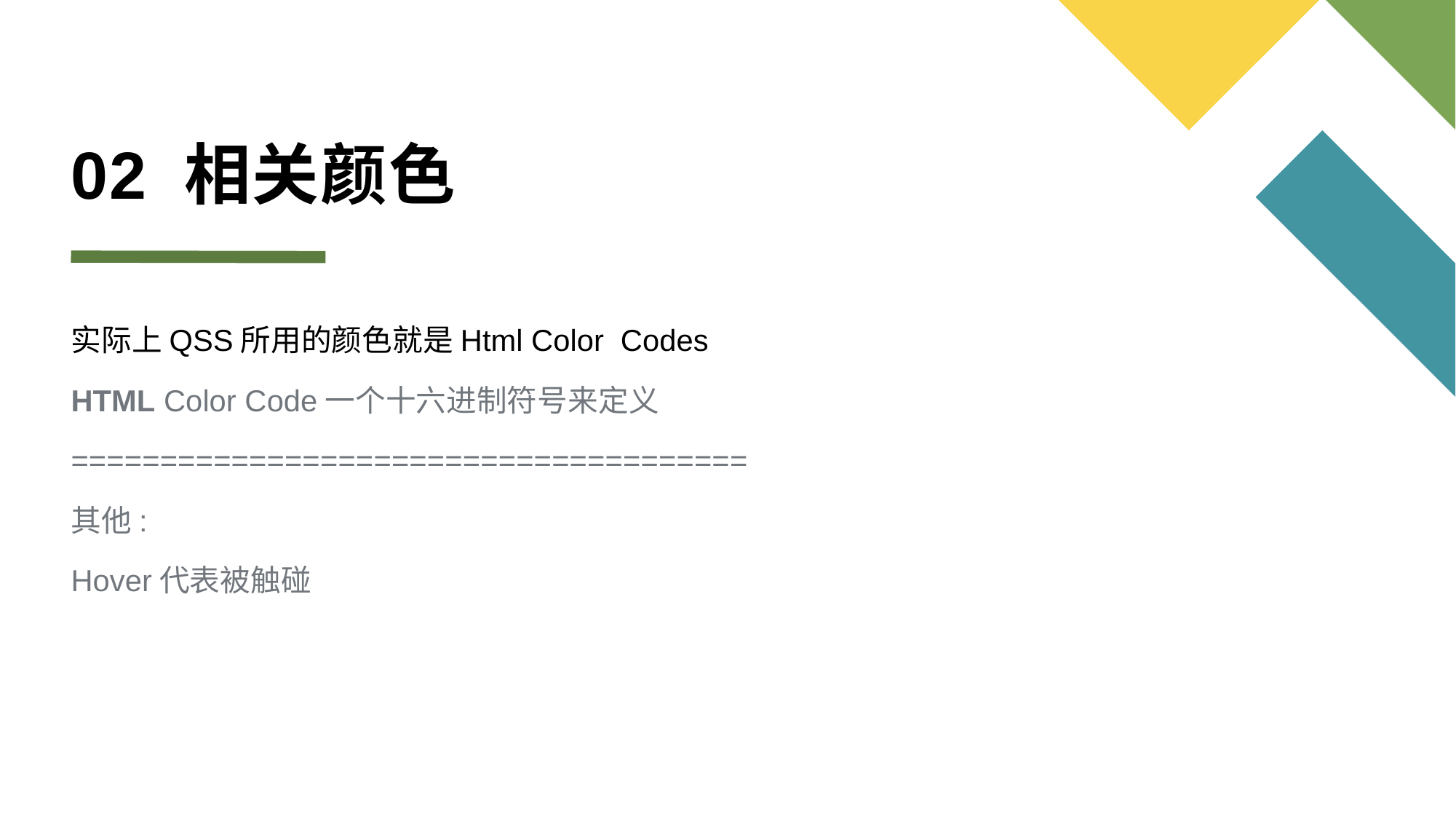

# 02 相关颜色
实际上QSS所用的颜色就是Html Color  Codes
HTML Color Code一个十六进制符号来定义
======================================
其他:
Hover代表被触碰